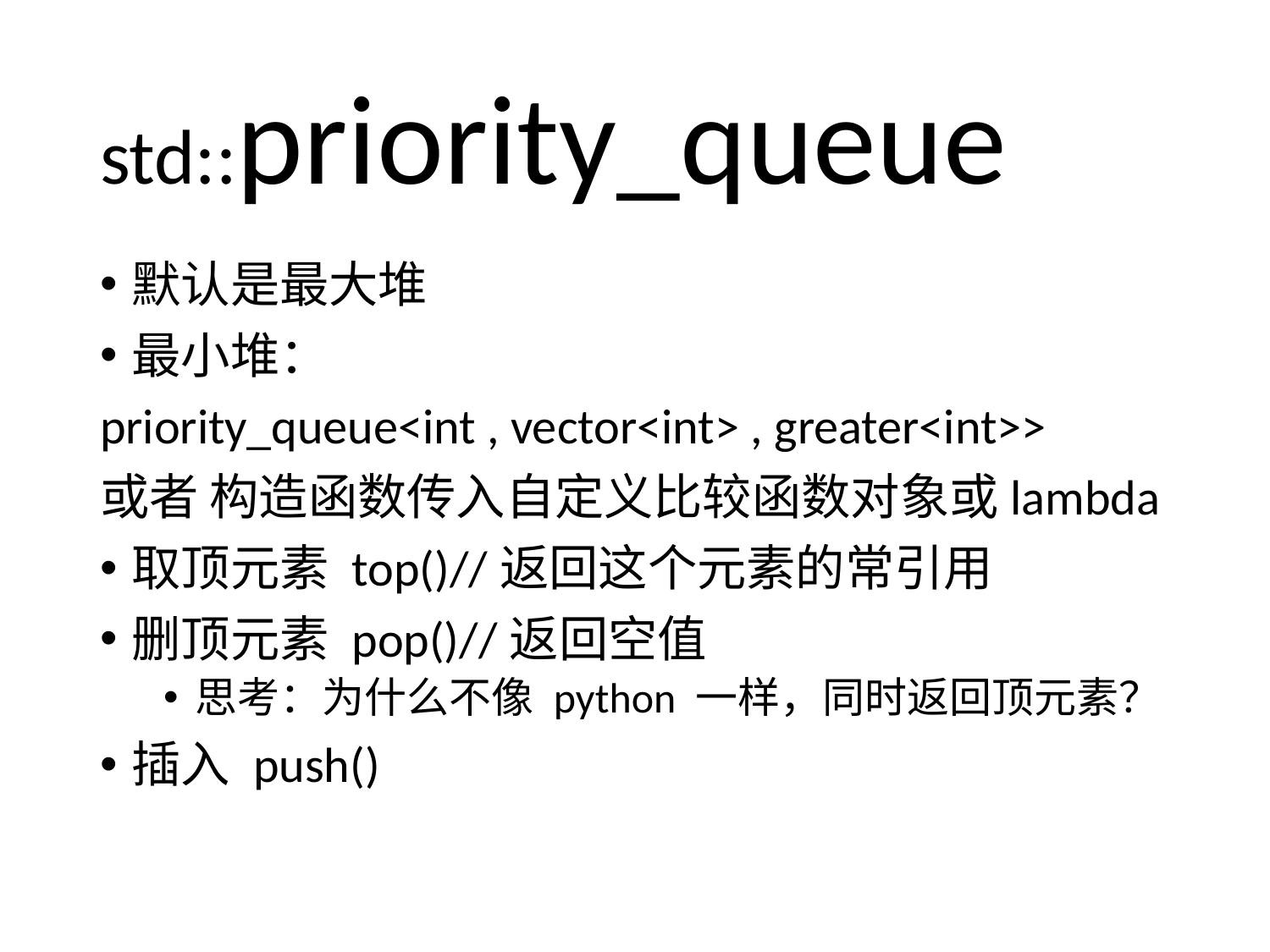

# std::priority_queue
默认是最大堆
最小堆：
priority_queue<int , vector<int> , greater<int>>
或者 构造函数传入自定义比较函数对象或lambda
取顶元素 top()//返回这个元素的常引用
删顶元素 pop()//返回空值
思考：为什么不像 python 一样，同时返回顶元素？
插入 push()